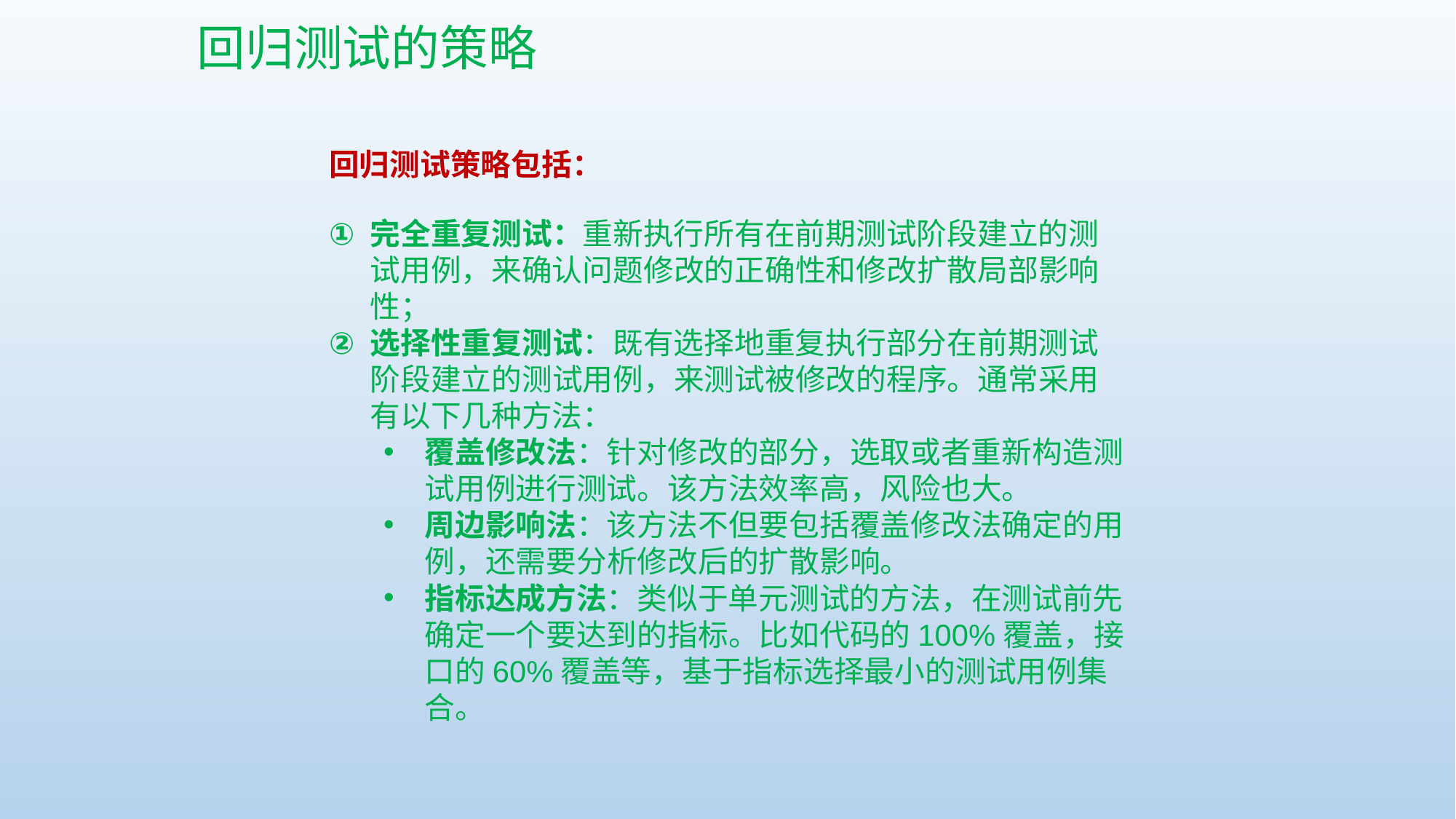

回归测试的策略
回归测试策略包括：

完全重复测试：重新执行所有在前期测试阶段建立的测试用例，来确认问题修改的正确性和修改扩散局部影响性；
选择性重复测试：既有选择地重复执行部分在前期测试阶段建立的测试用例，来测试被修改的程序。通常采用有以下几种方法：
覆盖修改法：针对修改的部分，选取或者重新构造测试用例进行测试。该方法效率高，风险也大。
周边影响法：该方法不但要包括覆盖修改法确定的用例，还需要分析修改后的扩散影响。
指标达成方法：类似于单元测试的方法，在测试前先确定一个要达到的指标。比如代码的100%覆盖，接口的60%覆盖等，基于指标选择最小的测试用例集合。